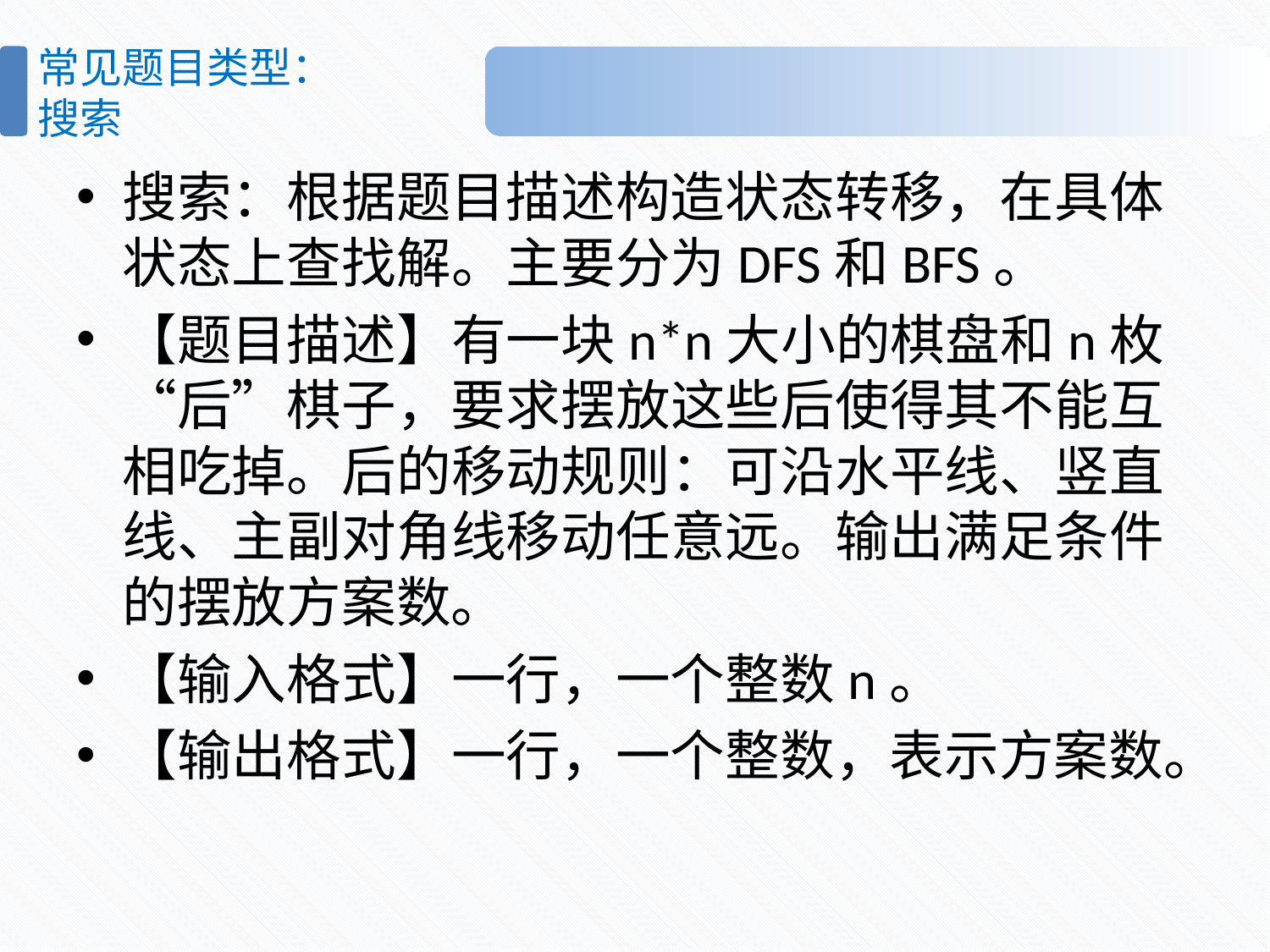

# 常见题目类型： 搜索
搜索：根据题目描述构造状态转移，在具体状态上查找解。主要分为DFS和BFS。
【题目描述】有一块n*n大小的棋盘和n枚“后”棋子，要求摆放这些后使得其不能互相吃掉。后的移动规则：可沿水平线、竖直线、主副对角线移动任意远。输出满足条件的摆放方案数。
【输入格式】一行，一个整数n。
【输出格式】一行，一个整数，表示方案数。